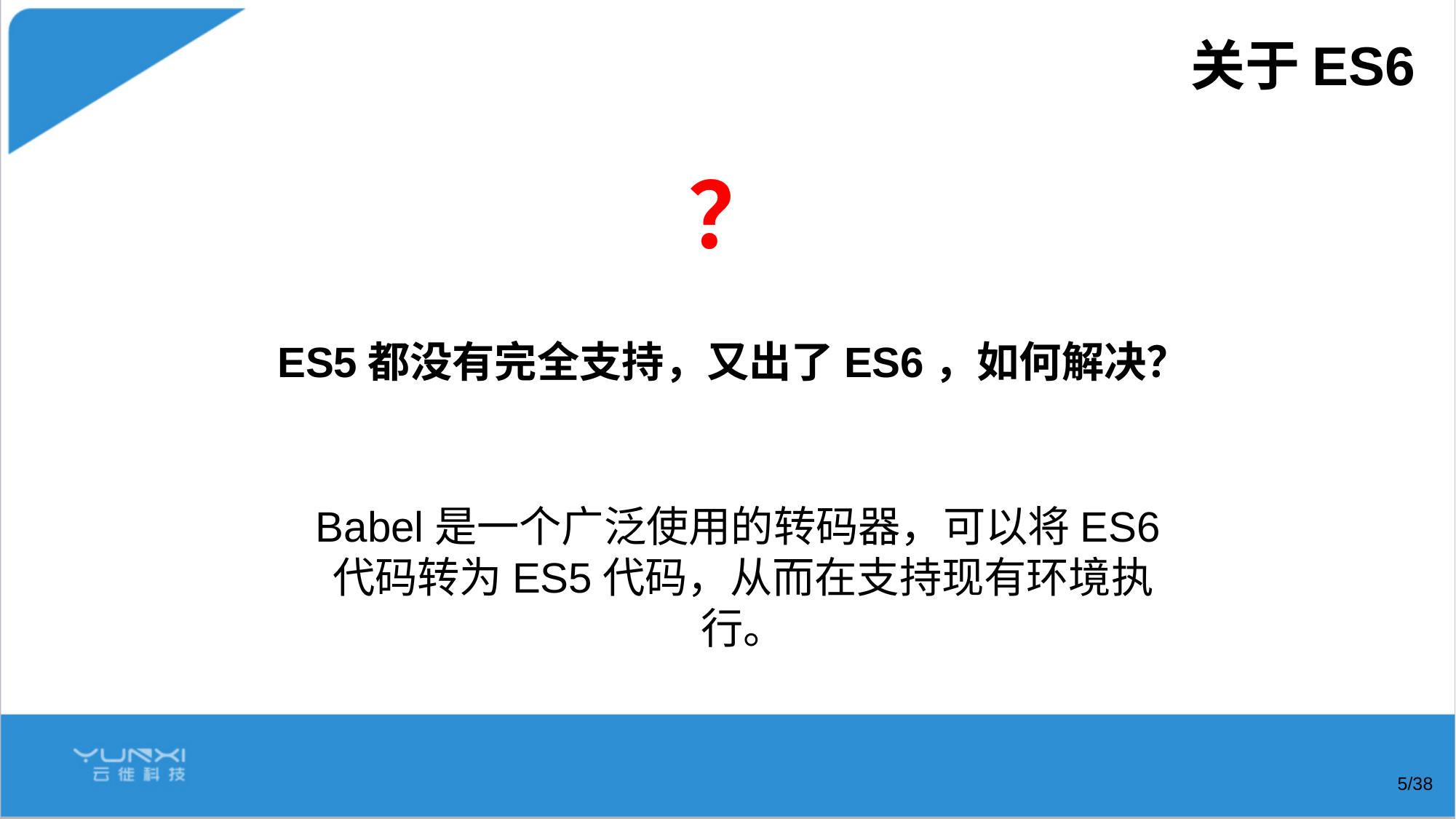

# 关于ES6
？

ES5都没有完全支持，又出了ES6，如何解决？
Babel是一个广泛使用的转码器，可以将ES6代码转为ES5代码，从而在支持现有环境执行。
5/38